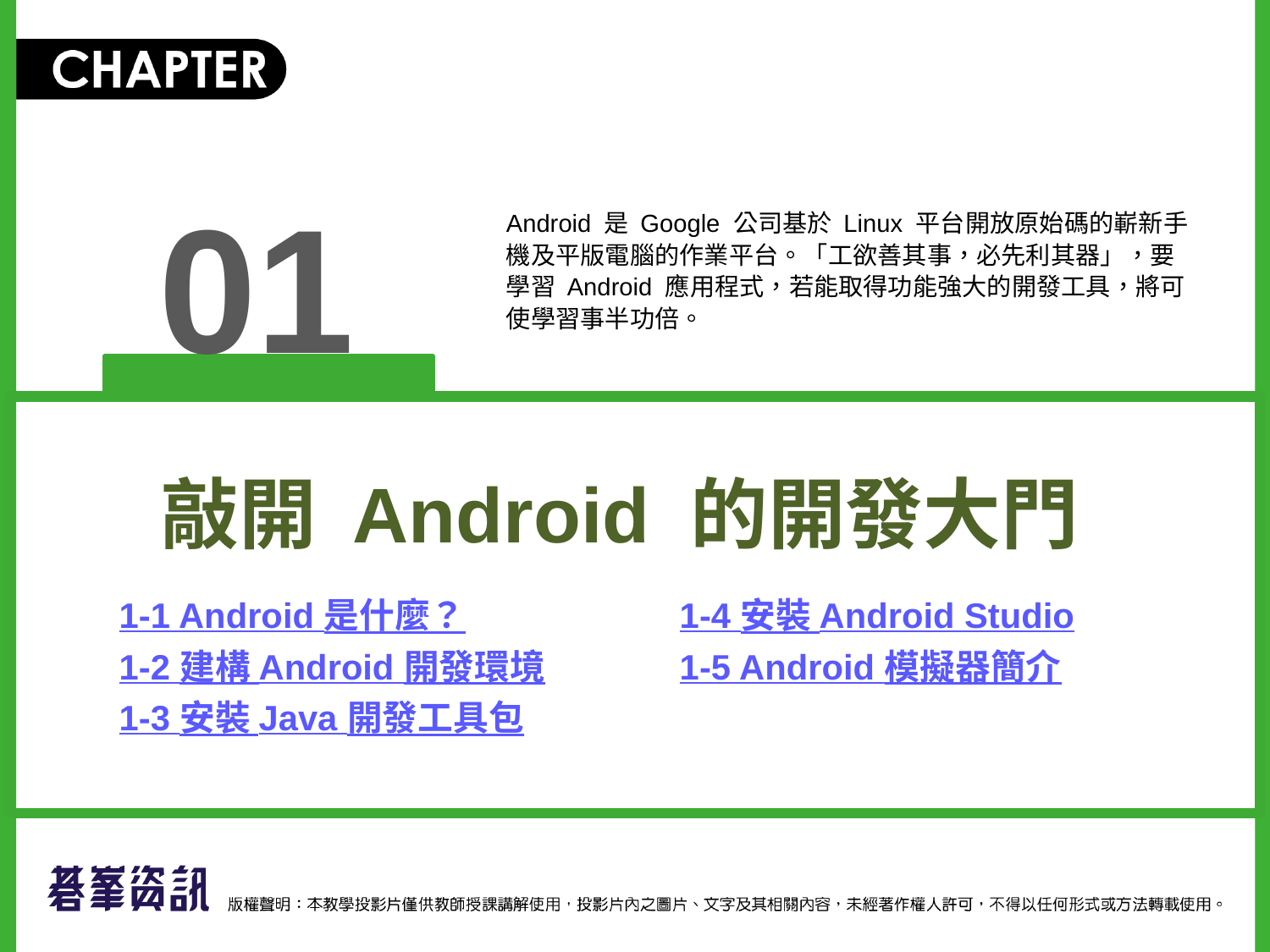

Android 是 Google 公司基於 Linux 平台開放原始碼的嶄新手機及平版電腦的作業平台。「工欲善其事，必先利其器」，要學習 Android 應用程式，若能取得功能強大的開發工具，將可使學習事半功倍。
01
敲開 Android 的開發大門
1-1 Android 是什麼？
1-2 建構 Android 開發環境
1-3 安裝 Java 開發工具包
1-4 安裝 Android Studio
1-5 Android 模擬器簡介